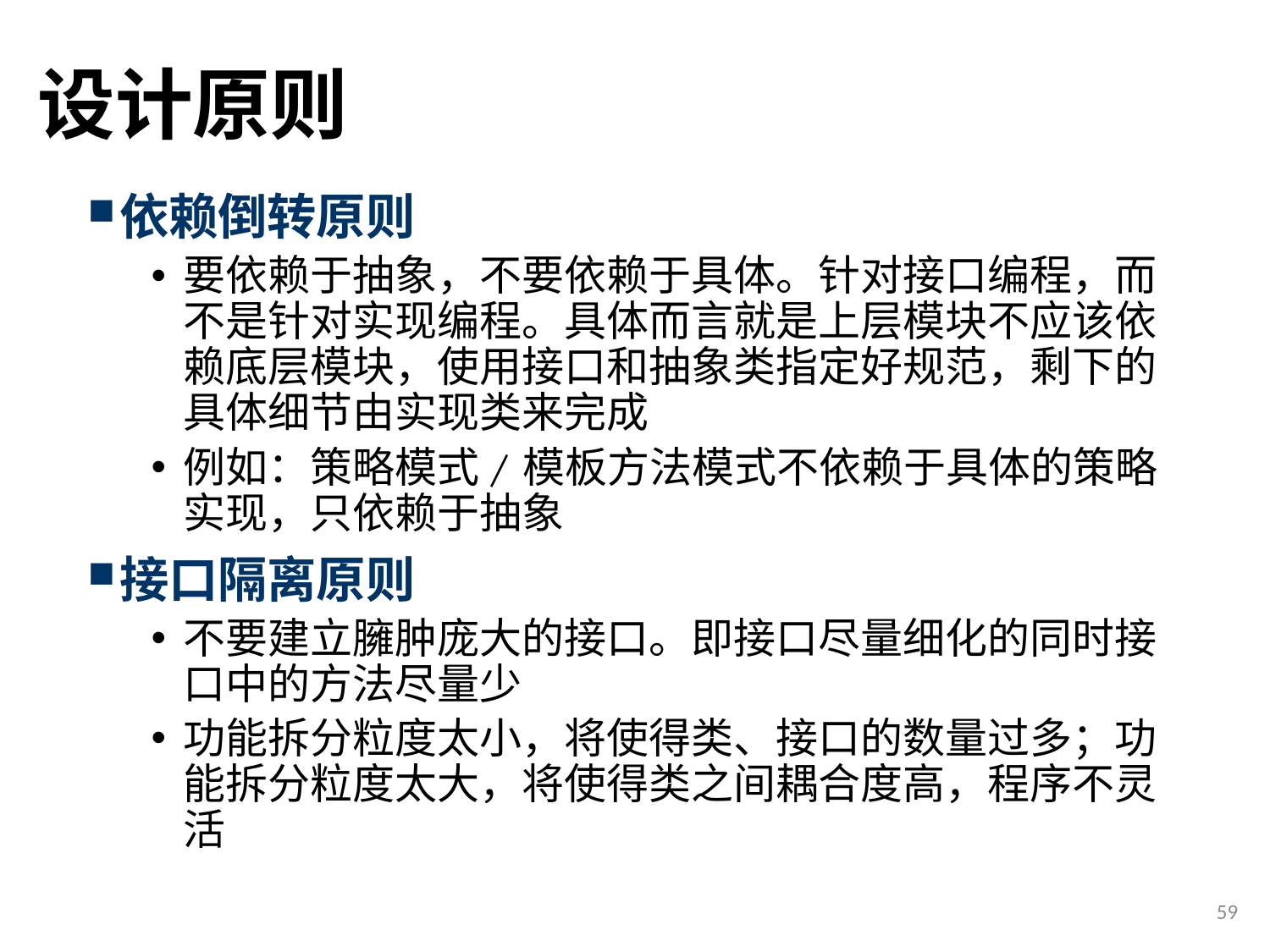

# 设计原则
依赖倒转原则
要依赖于抽象，不要依赖于具体。针对接口编程，而不是针对实现编程。具体而言就是上层模块不应该依赖底层模块，使用接口和抽象类指定好规范，剩下的具体细节由实现类来完成
例如：策略模式/模板方法模式不依赖于具体的策略实现，只依赖于抽象
接口隔离原则
不要建立臃肿庞大的接口。即接口尽量细化的同时接口中的方法尽量少
功能拆分粒度太小，将使得类、接口的数量过多；功能拆分粒度太大，将使得类之间耦合度高，程序不灵活

59